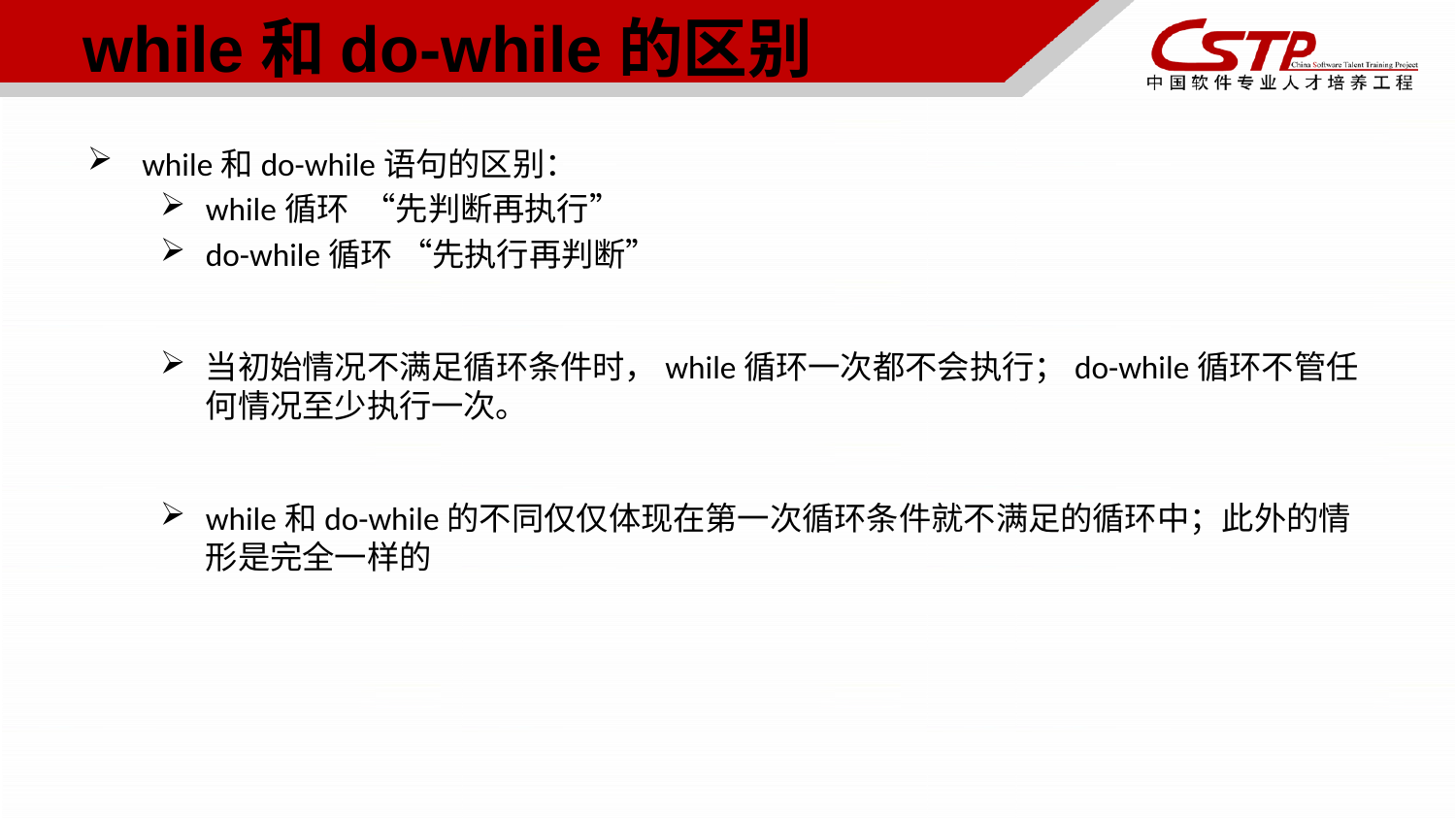

# while和do-while的区别
while和do-while语句的区别：
while循环  “先判断再执行”
do-while循环 “先执行再判断”

当初始情况不满足循环条件时，while循环一次都不会执行；do-while循环不管任何情况至少执行一次。

while和do-while的不同仅仅体现在第一次循环条件就不满足的循环中；此外的情形是完全一样的